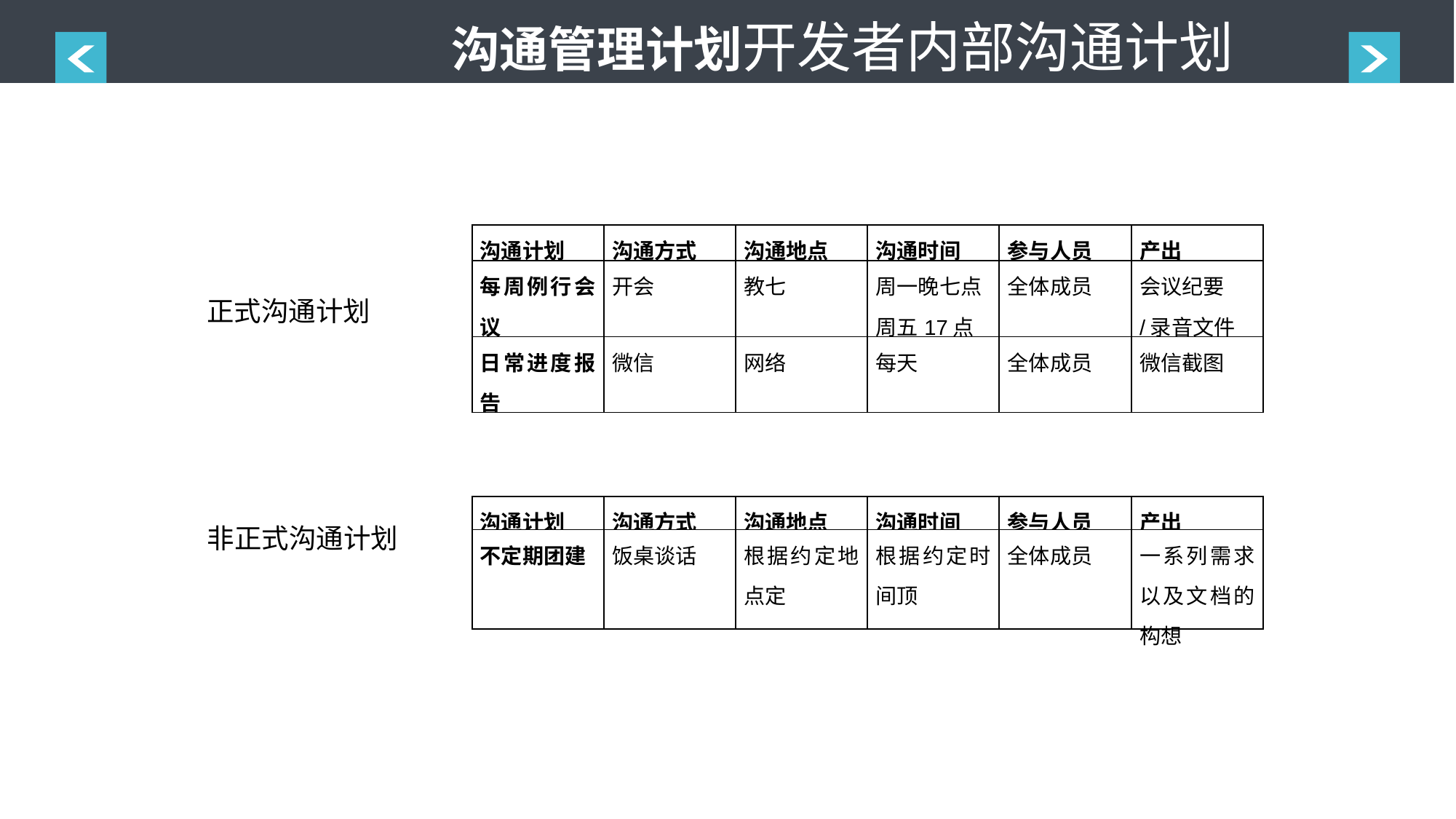

沟通管理计划开发者内部沟通计划

| 沟通计划 | 沟通方式 | 沟通地点 | 沟通时间 | 参与人员 | 产出 |
| --- | --- | --- | --- | --- | --- |
| 每周例行会议 | 开会 | 教七 | 周一晚七点 周五17点 | 全体成员 | 会议纪要 /录音文件 |
| 日常进度报告 | 微信 | 网络 | 每天 | 全体成员 | 微信截图 |
| 沟通计划 | 沟通方式 | 沟通地点 | 沟通时间 | 参与人员 | 产出 |
| --- | --- | --- | --- | --- | --- |
| 每周例行会议 | 开会 | 教七 | 周一晚七点 周五17点 | 全体成员 | 会议纪要 /录音文件 |
| 日常进度报告 | 微信 | 网络 | 每天 | 全体成员 | 微信截图 |
正式沟通计划
| 沟通计划 | 沟通方式 | 沟通地点 | 沟通时间 | 参与人员 | 产出 |
| --- | --- | --- | --- | --- | --- |
| 不定期团建 | 饭桌谈话 | 根据约定地点定 | 根据约定时间顶 | 全体成员 | 一系列需求以及文档的构想 |
| 沟通计划 | 沟通方式 | 沟通地点 | 沟通时间 | 参与人员 | 产出 |
| --- | --- | --- | --- | --- | --- |
| 不定期团建 | 饭桌谈话 | 根据约定地点定 | 根据约定时间顶 | 全体成员 | 一系列需求以及文档的构想 |
非正式沟通计划